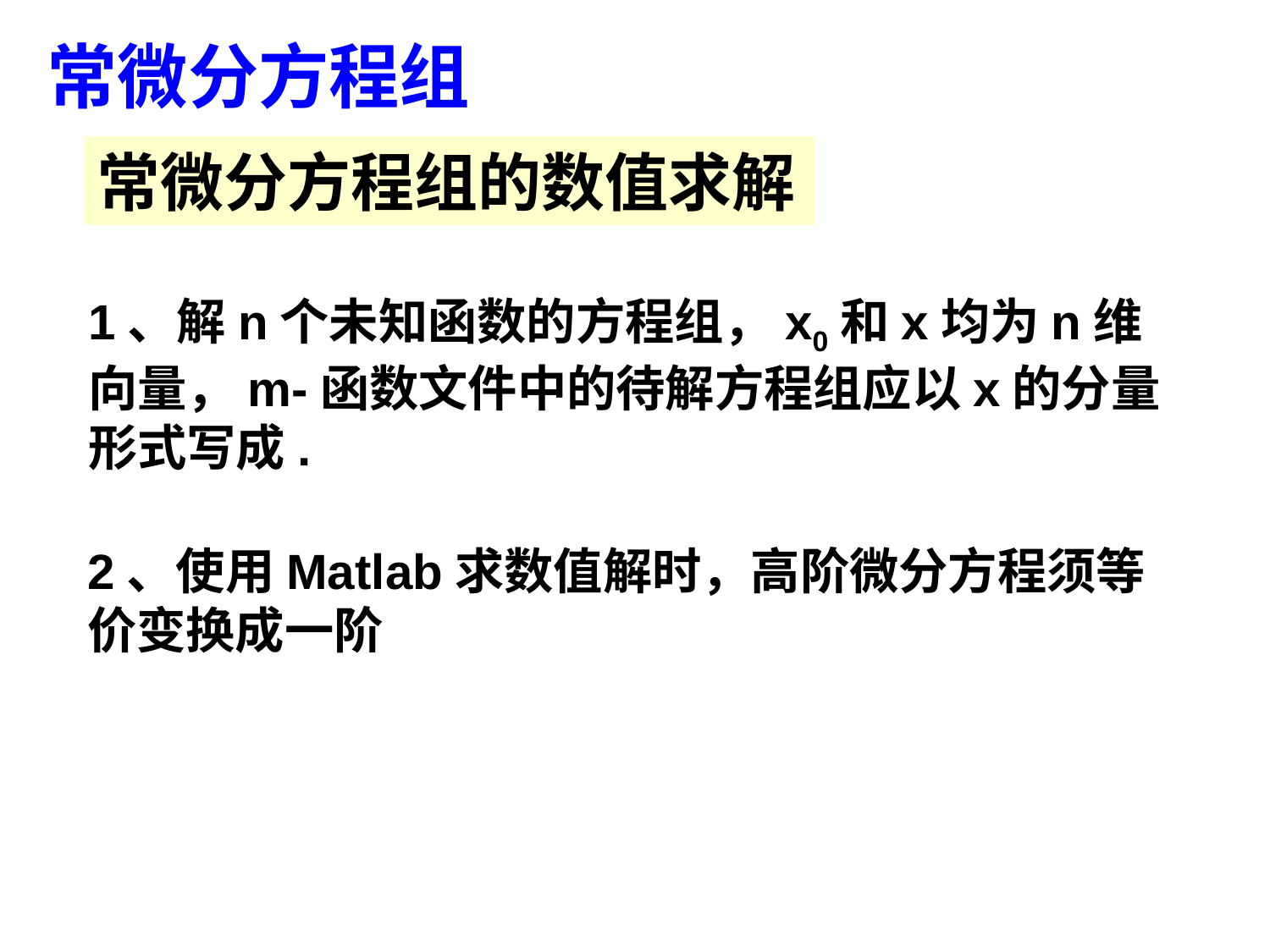

常微分方程组
常微分方程组的数值求解
1、解n个未知函数的方程组，x0和x均为n维向量，m-函数文件中的待解方程组应以x的分量形式写成.
2、使用Matlab求数值解时，高阶微分方程须等价变换成一阶
86